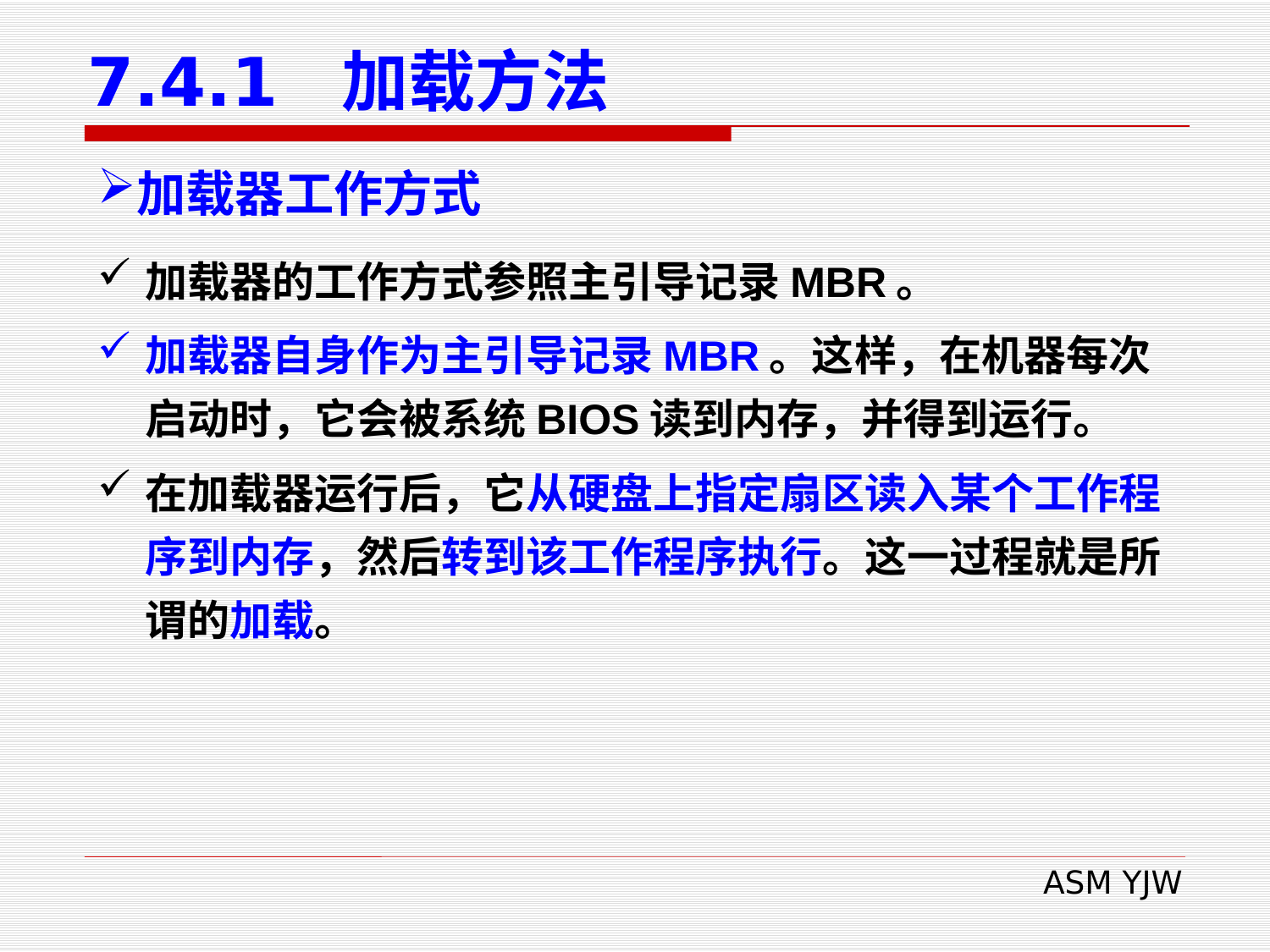

# 7.4.1  加载方法
加载器工作方式
加载器的工作方式参照主引导记录MBR。
加载器自身作为主引导记录MBR。这样，在机器每次启动时，它会被系统BIOS读到内存，并得到运行。
在加载器运行后，它从硬盘上指定扇区读入某个工作程序到内存，然后转到该工作程序执行。这一过程就是所谓的加载。